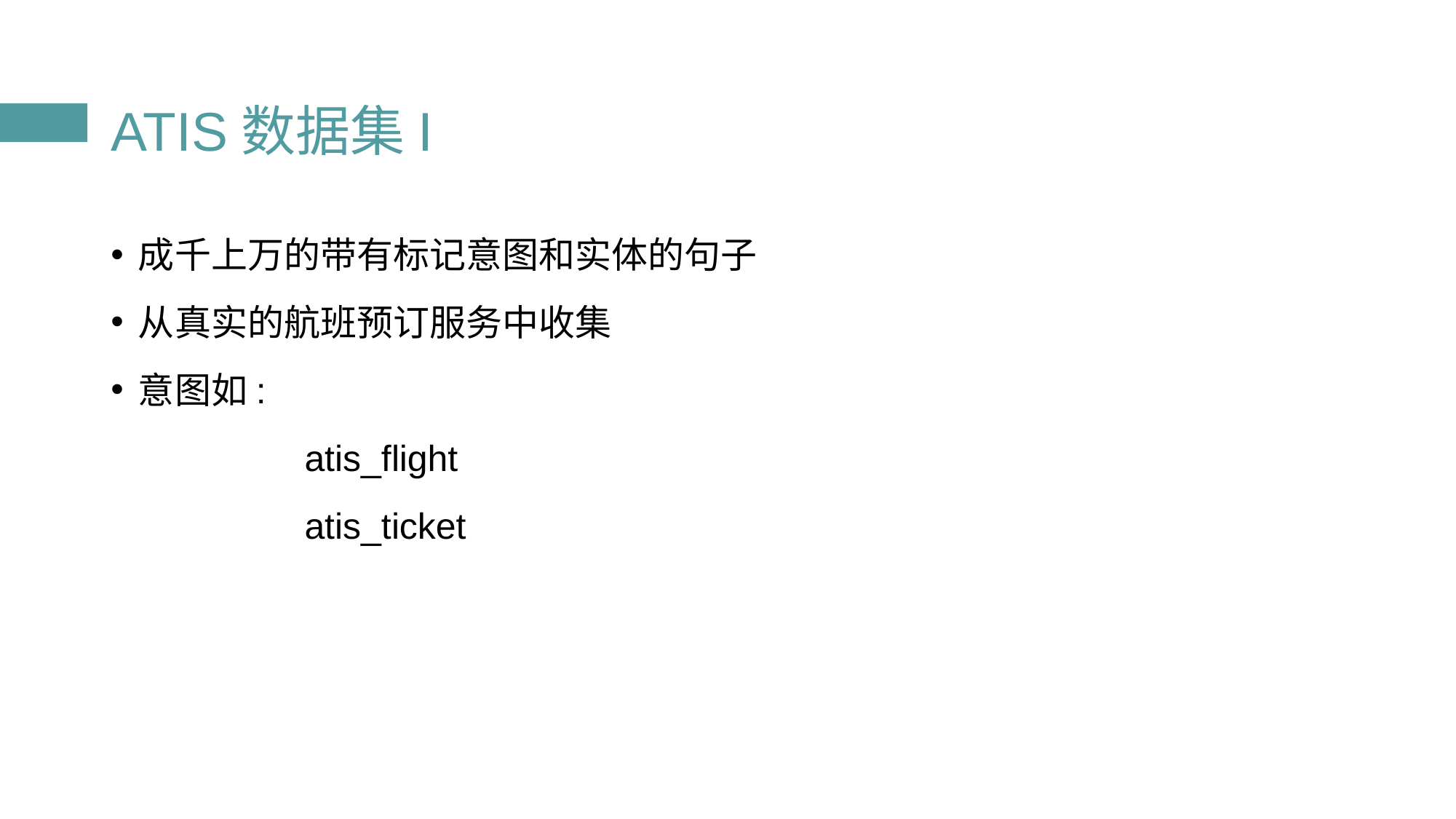

# ATIS数据集I
成千上万的带有标记意图和实体的句子
从真实的航班预订服务中收集
意图如:
                   atis_flight
                   atis_ticket